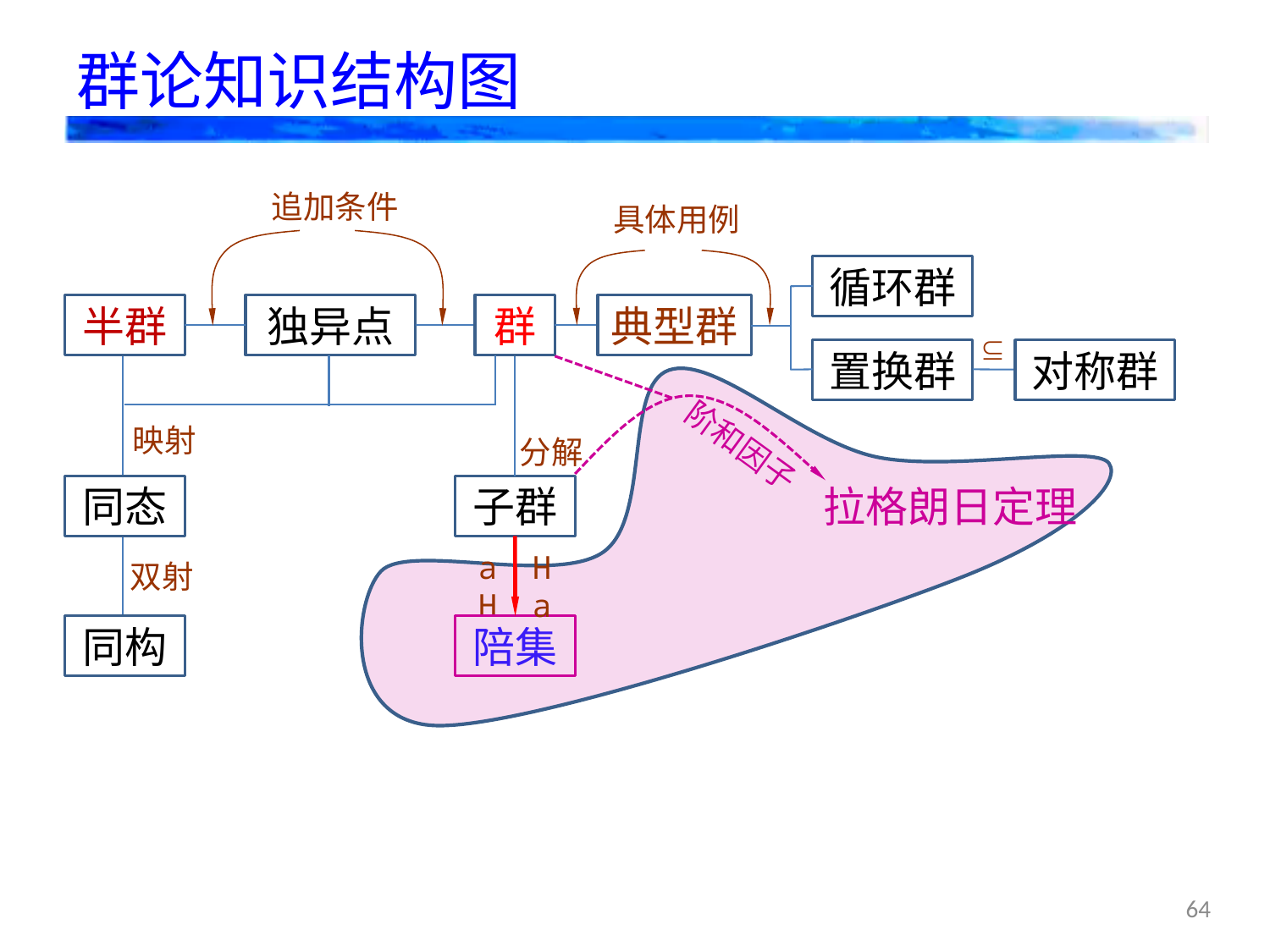

# 群论知识结构图
追加条件

具体用例

循环群
典型群
置换群
半群
独异点
群
⊆
对称群

同态
映射
分解
子群

拉格朗日定理
阶和因子
双射
同构
aH
陪集
Ha
64